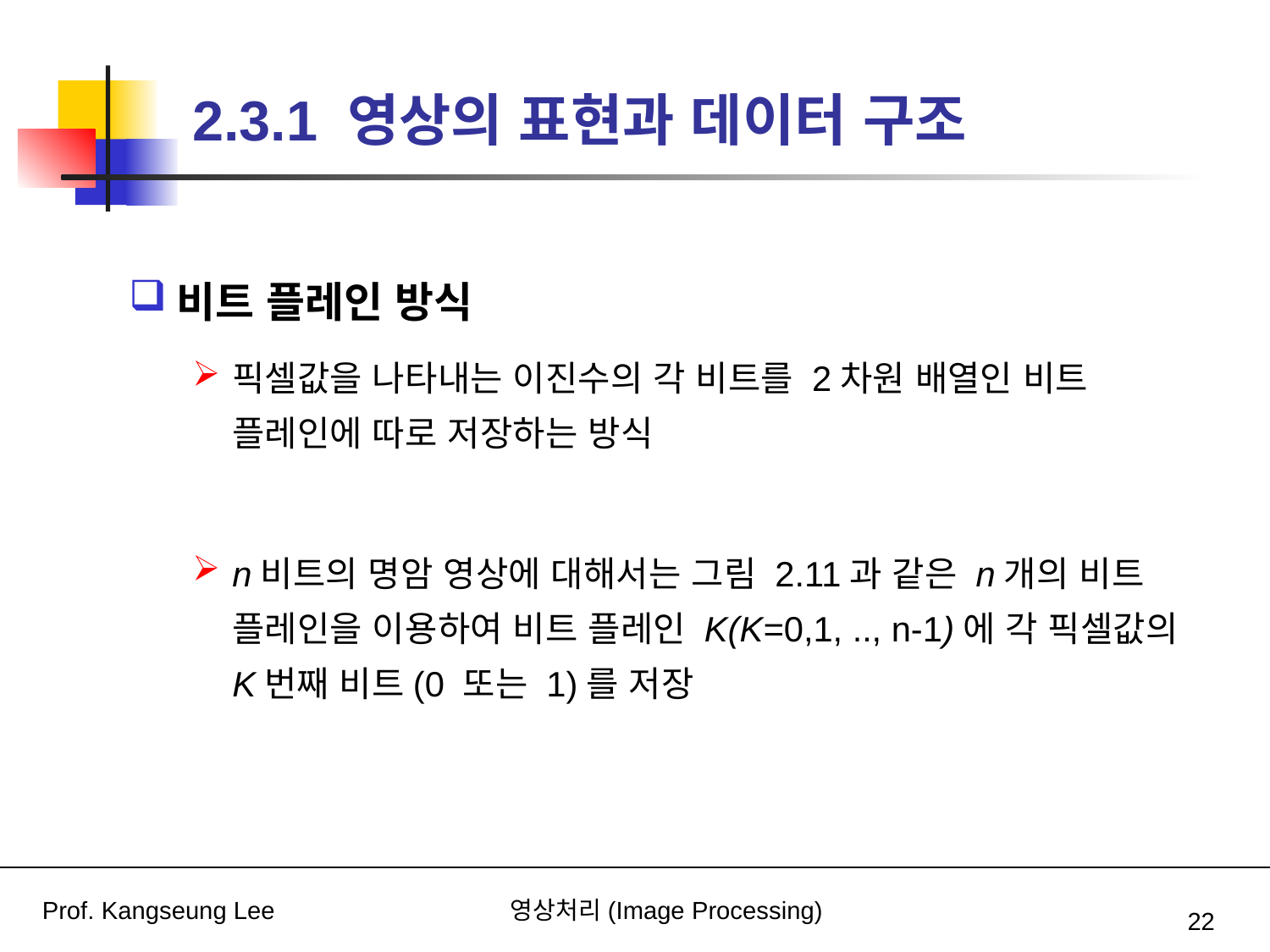

# 2.3.1 영상의 표현과 데이터 구조
비트 플레인 방식
픽셀값을 나타내는 이진수의 각 비트를 2차원 배열인 비트 플레인에 따로 저장하는 방식

n비트의 명암 영상에 대해서는 그림 2.11과 같은 n개의 비트 플레인을 이용하여 비트 플레인 K(K=0,1, .., n-1)에 각 픽셀값의 K번째 비트(0 또는 1)를 저장
22

Prof. Kangseung Lee